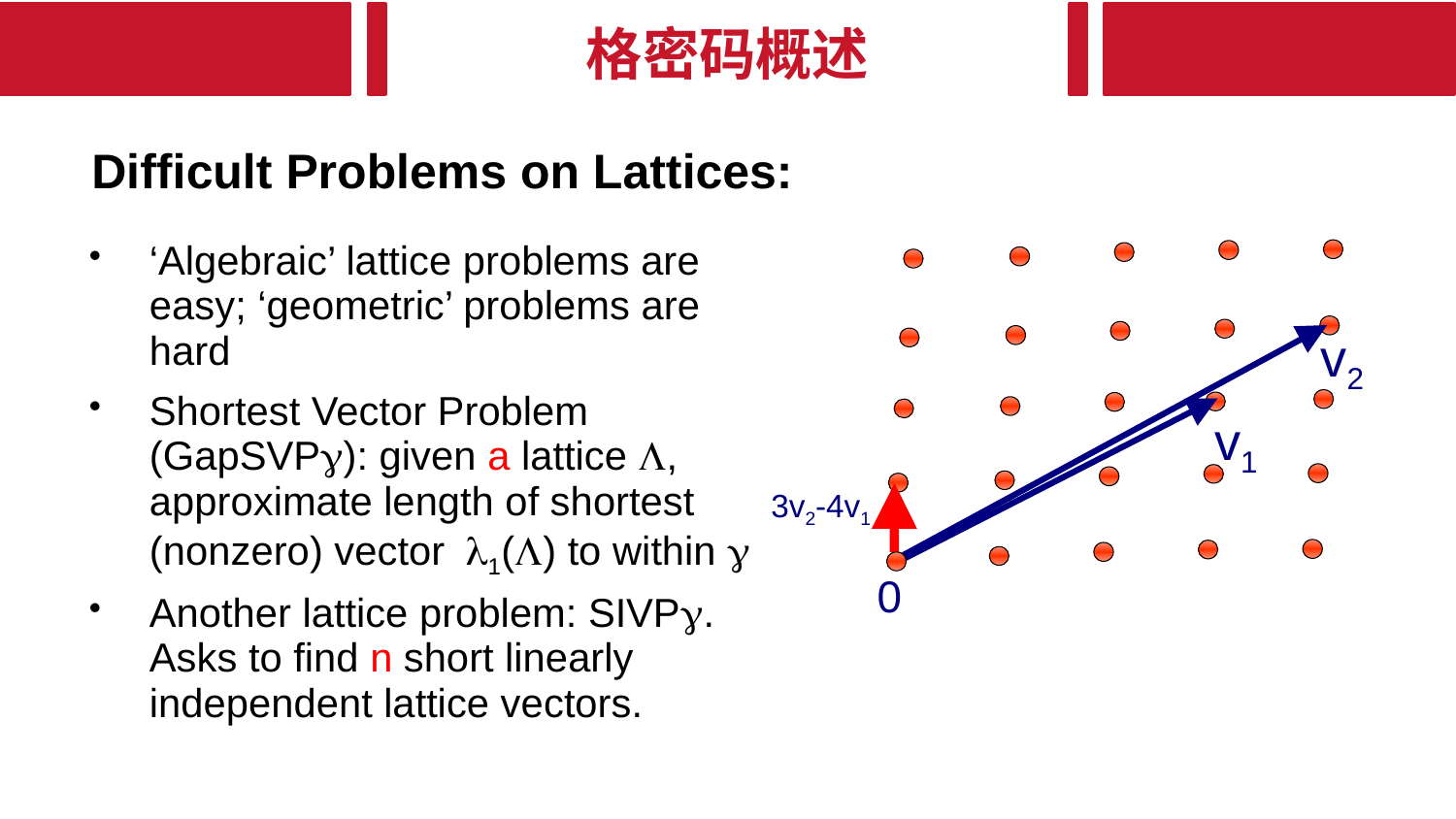

格密码概述
Difficult Problems on Lattices:
‘Algebraic’ lattice problems are easy; ‘geometric’ problems are hard
Shortest Vector Problem (GapSVPγ): given a lattice Λ, approximate length of shortest (nonzero) vector λ1(Λ) to within γ
Another lattice problem: SIVPγ. Asks to find n short linearly independent lattice vectors.

v2

v1

0
3v2-4v1